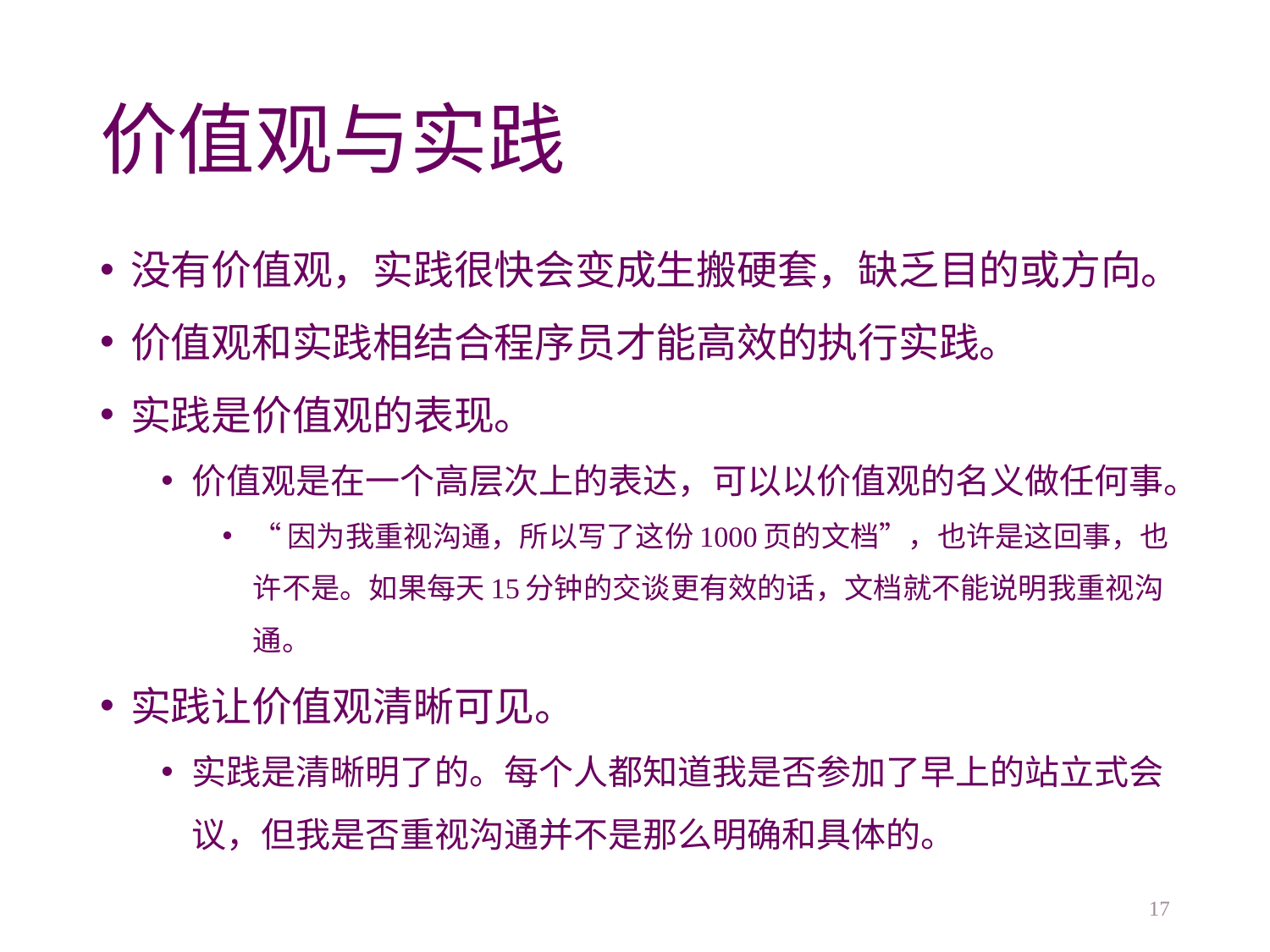

# 价值观与实践
没有价值观，实践很快会变成生搬硬套，缺乏目的或方向。
价值观和实践相结合程序员才能高效的执行实践。
实践是价值观的表现。
价值观是在一个高层次上的表达，可以以价值观的名义做任何事。
“因为我重视沟通，所以写了这份1000页的文档”，也许是这回事，也许不是。如果每天15分钟的交谈更有效的话，文档就不能说明我重视沟通。
实践让价值观清晰可见。
实践是清晰明了的。每个人都知道我是否参加了早上的站立式会议，但我是否重视沟通并不是那么明确和具体的。
17